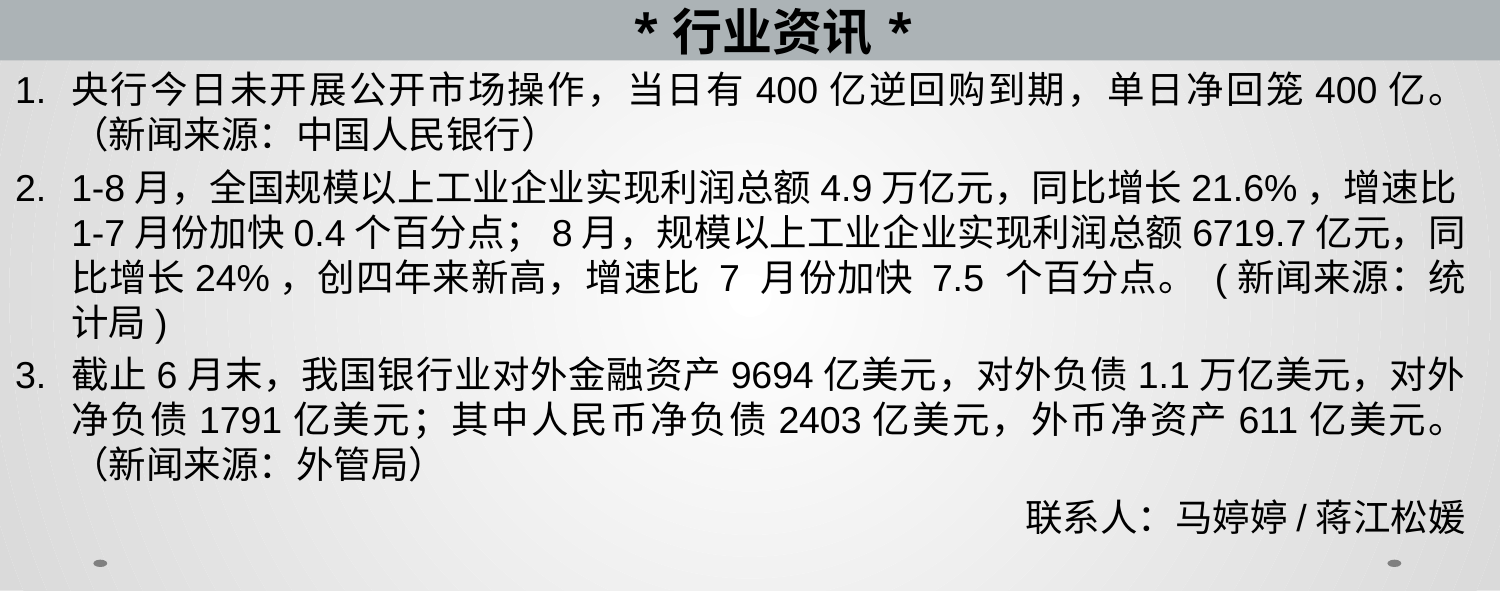

*行业资讯*
央行今日未开展公开市场操作，当日有400亿逆回购到期，单日净回笼400亿。（新闻来源：中国人民银行）
1-8月，全国规模以上工业企业实现利润总额4.9万亿元，同比增长21.6%，增速比1-7月份加快0.4个百分点；8月，规模以上工业企业实现利润总额6719.7亿元，同比增长24%，创四年来新高，增速比 7 月份加快 7.5 个百分点。 (新闻来源：统计局)
截止6月末，我国银行业对外金融资产9694亿美元，对外负债1.1万亿美元，对外净负债1791亿美元；其中人民币净负债2403亿美元，外币净资产611亿美元。 （新闻来源：外管局）
联系人：马婷婷/蒋江松媛